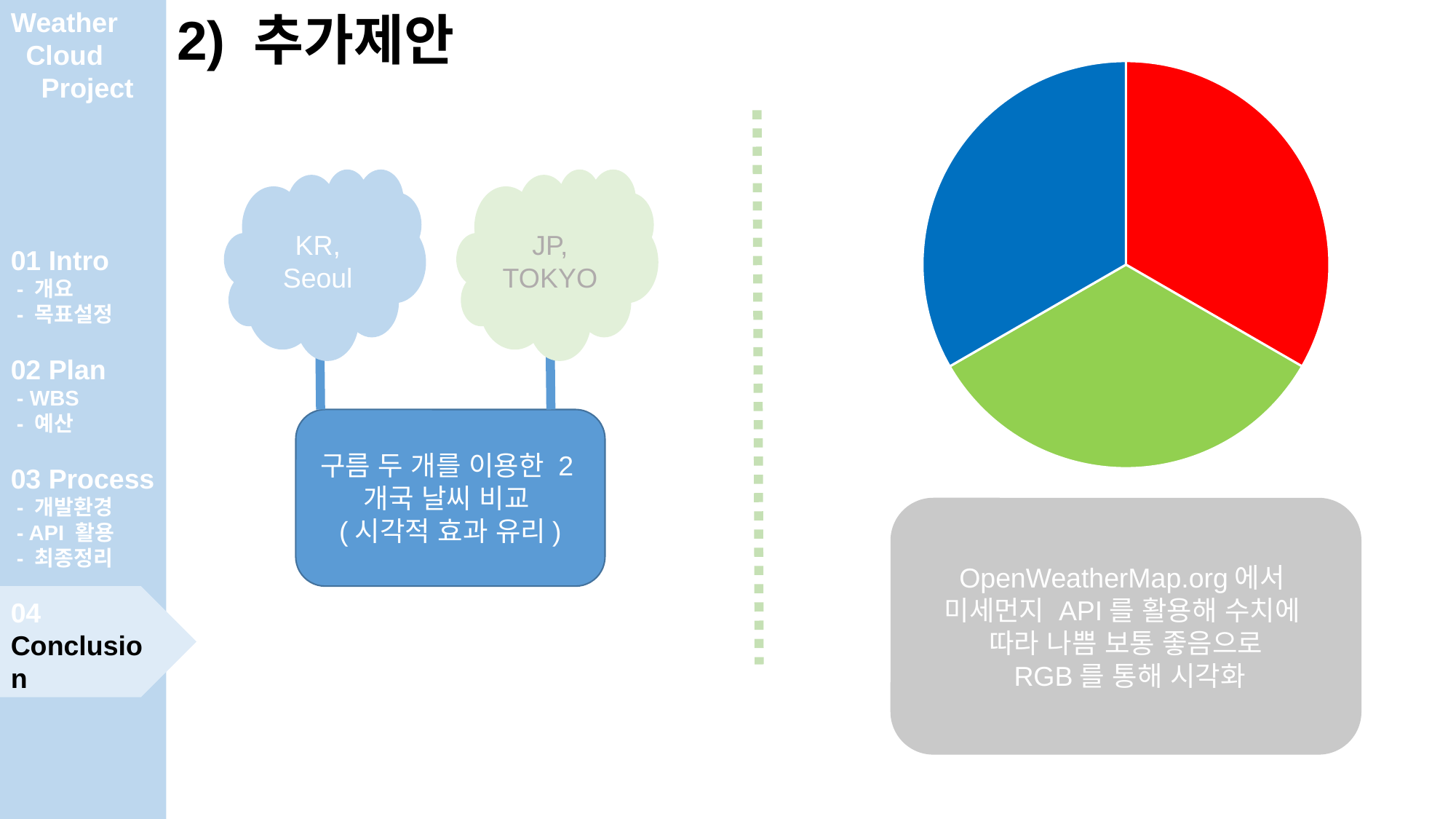

Weather
  Cloud
    Project

2) 추가제안

### Chart

| Category | 판매 |
|---|---|
| R | 3.3 |
| G | 3.3 |
| B | 3.3 |
KR, Seoul
JP,
TOKYO
01 Intro
 - 개요
 - 목표설정

02 Plan
 - WBS
 - 예산

03 Process
 - 개발환경
 - API 활용
 - 최종정리

04 Conclusion

구름 두 개를 이용한 2개국 날씨 비교
(시각적 효과 유리)
OpenWeatherMap.org에서
미세먼지 API를 활용해 수치에
따라 나쁨 보통 좋음으로
 RGB를 통해 시각화